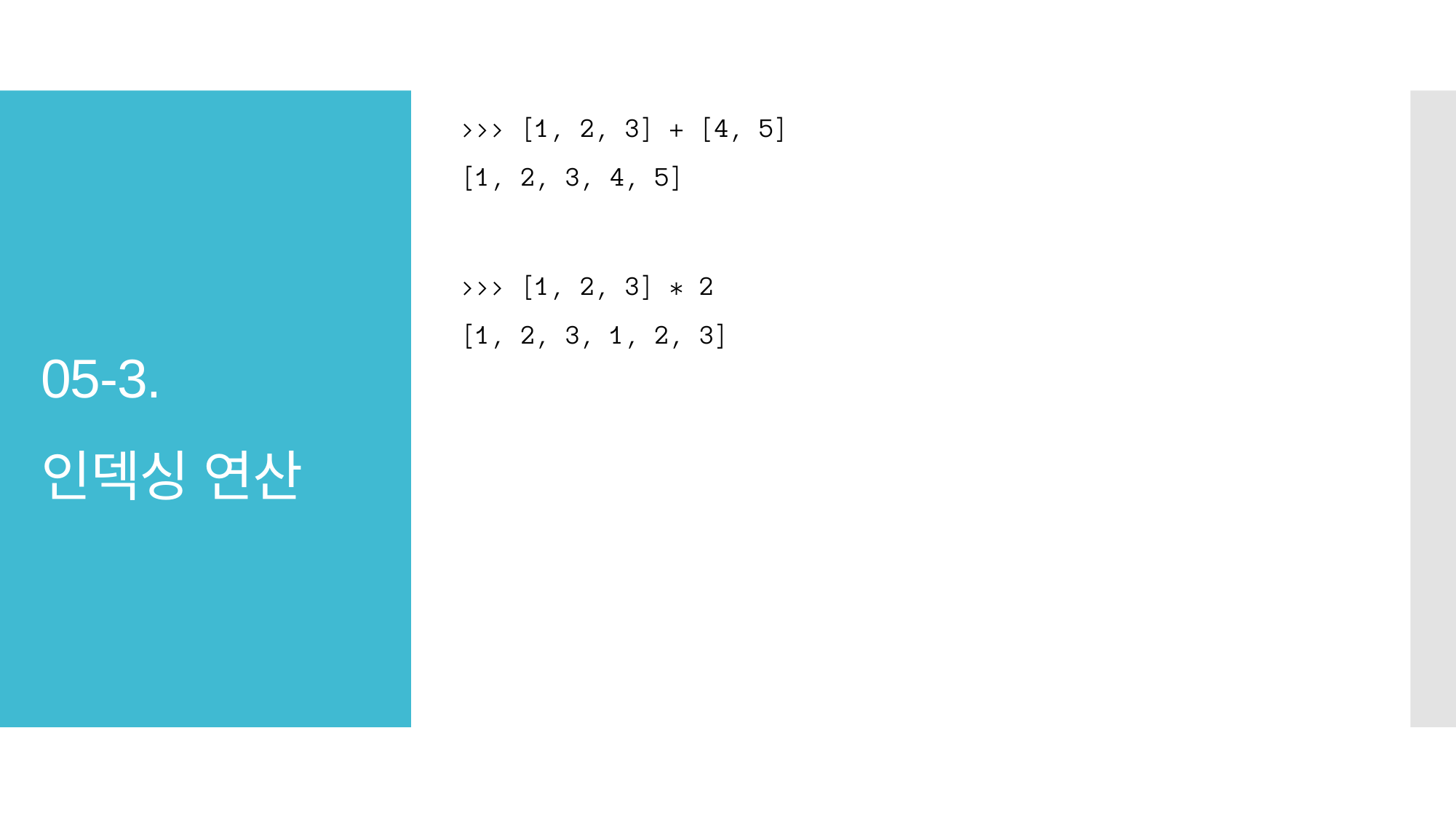

>>> [1, 2, 3] + [4, 5]
[1, 2, 3, 4, 5]
# 05-3. 인덱싱 연산
>>> [1, 2, 3] * 2
[1, 2, 3, 1, 2, 3]